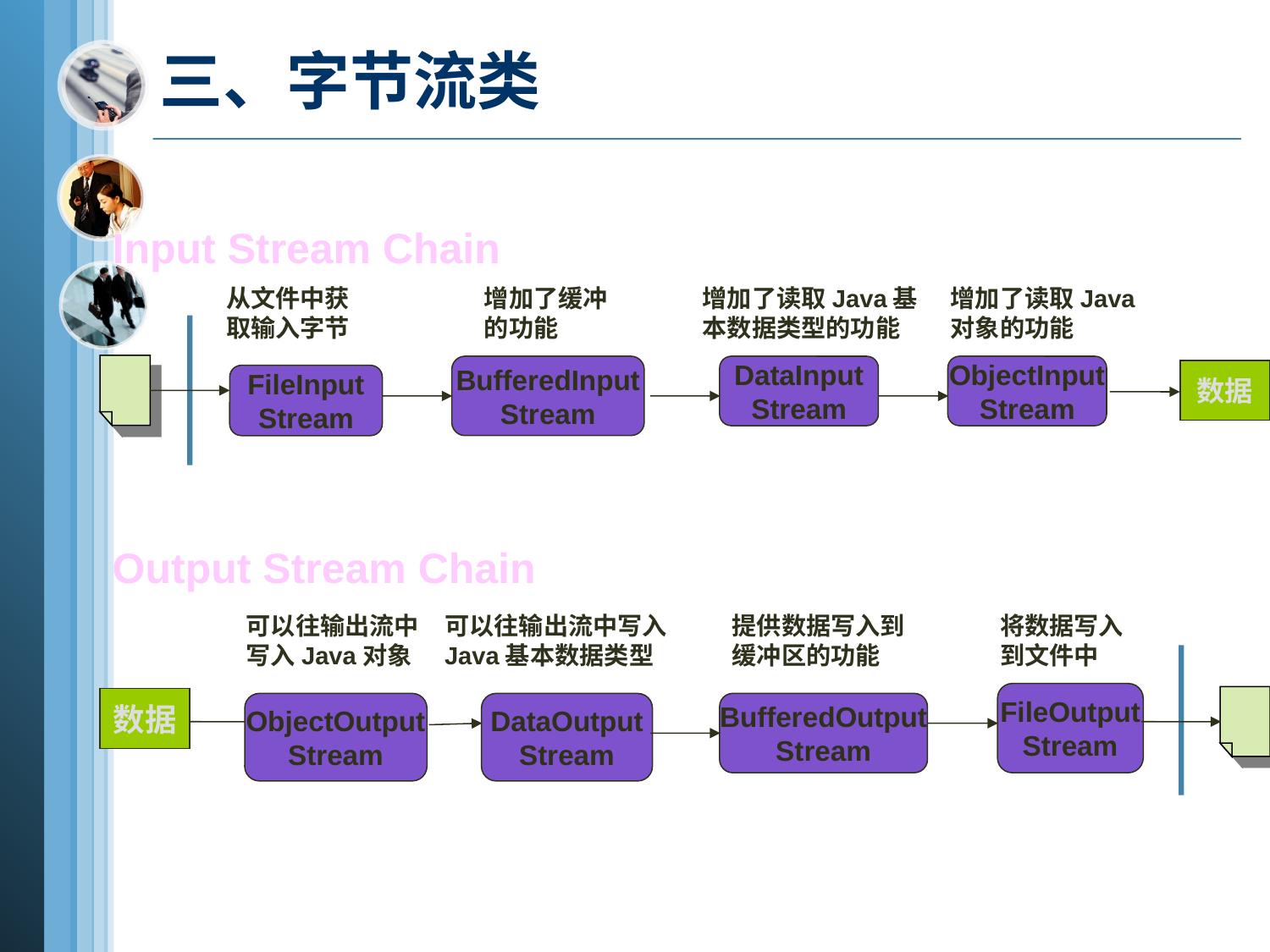

# 三、字节流类
Input Stream Chain
从文件中获取输入字节
增加了缓冲的功能
增加了读取Java基本数据类型的功能
增加了读取Java对象的功能

BufferedInput
Stream
DataInput
Stream
ObjectInput
Stream
数据
FileInput
Stream

Output Stream Chain
可以往输出流中写入Java对象
可以往输出流中写入Java基本数据类型
提供数据写入到缓冲区的功能
将数据写入到文件中

FileOutput
Stream

数据
ObjectOutput
Stream
DataOutput
Stream
BufferedOutput
Stream